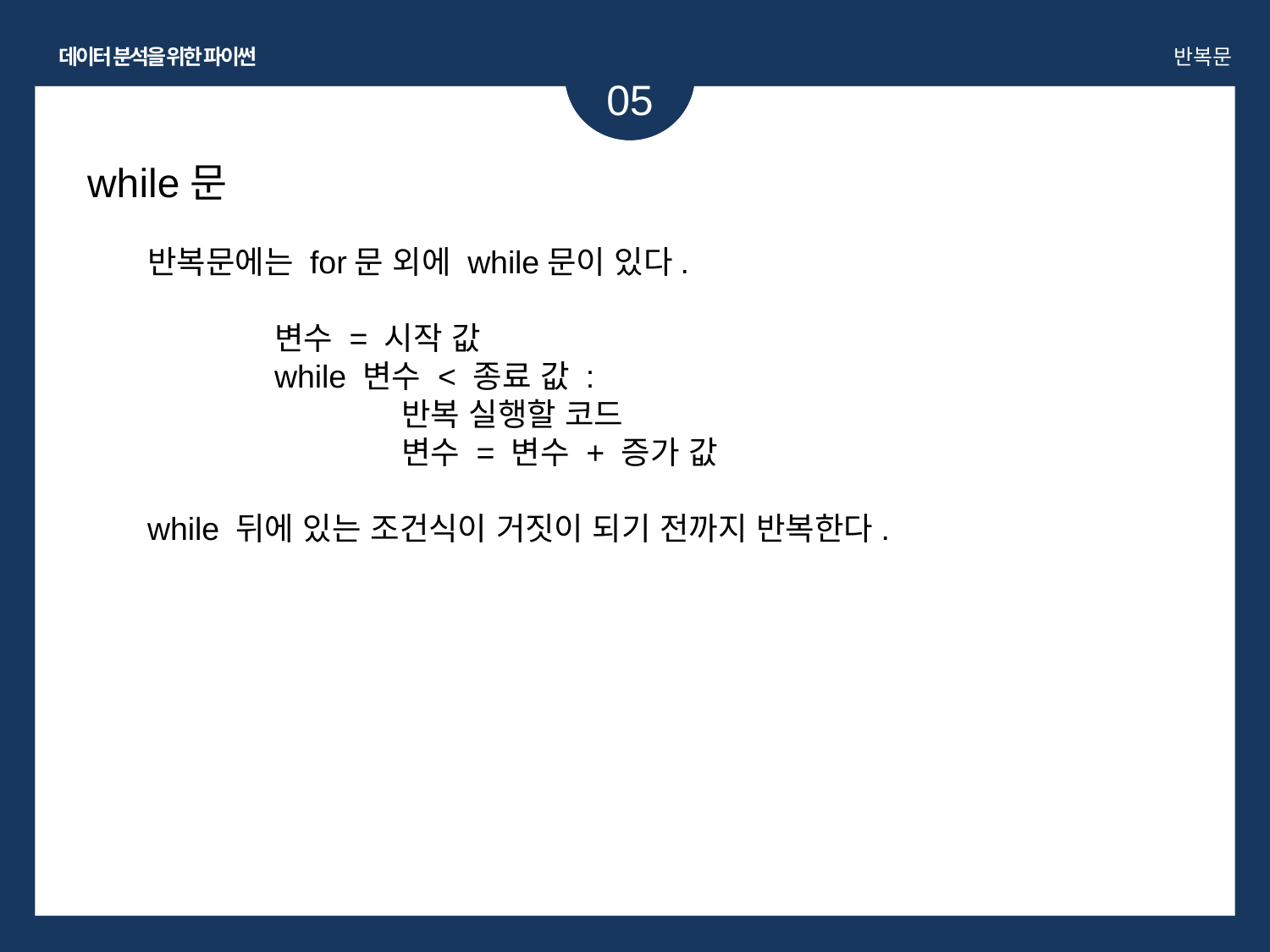

데이터 분석을 위한 파이썬
반복문
05
while문
반복문에는 for문 외에 while문이 있다.

	변수 = 시작 값
	while 변수 < 종료 값 :
		반복 실행할 코드
		변수 = 변수 + 증가 값

while 뒤에 있는 조건식이 거짓이 되기 전까지 반복한다.